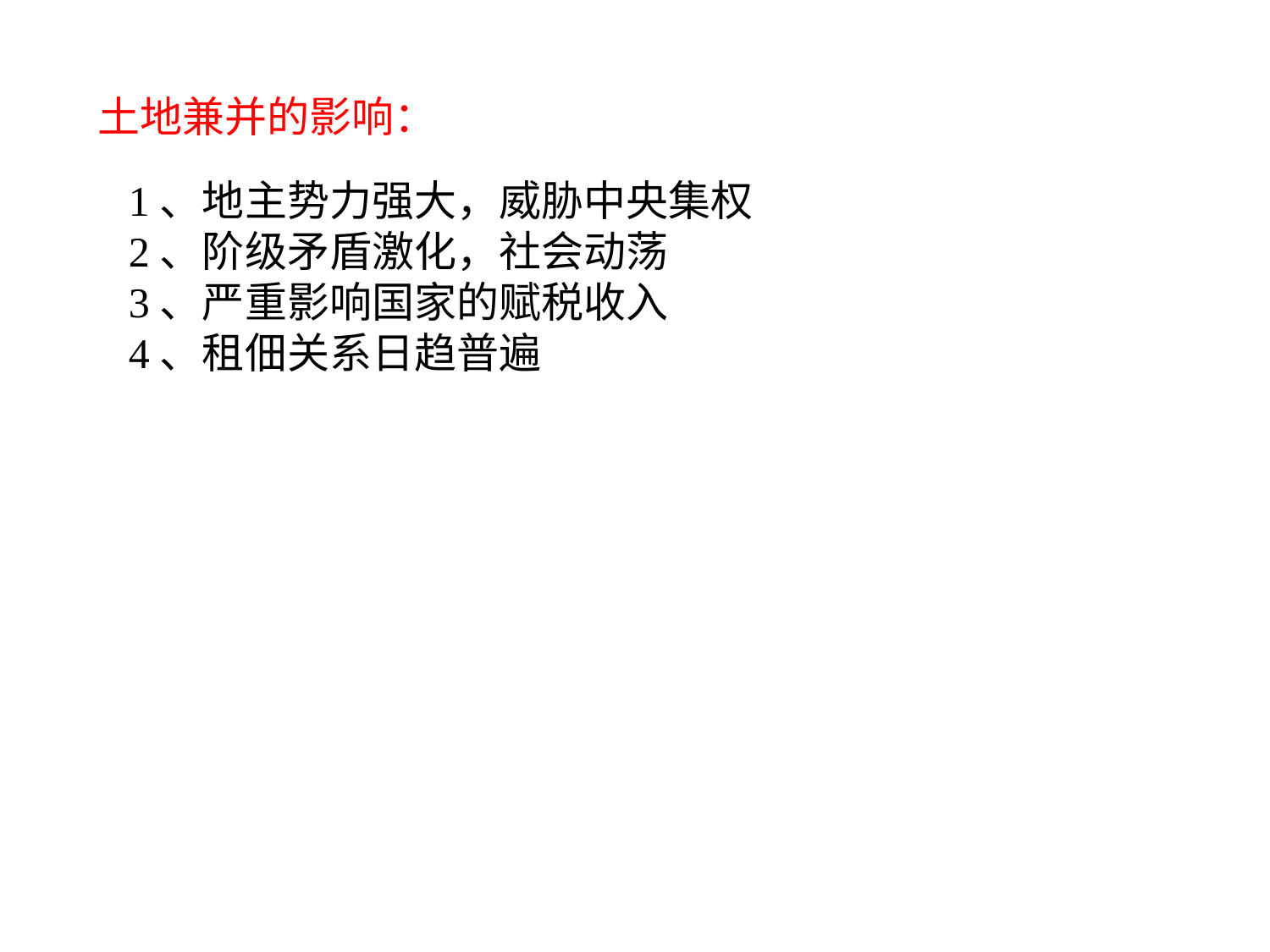

土地兼并的影响：
1、地主势力强大，威胁中央集权
2、阶级矛盾激化，社会动荡
3、严重影响国家的赋税收入
4、租佃关系日趋普遍